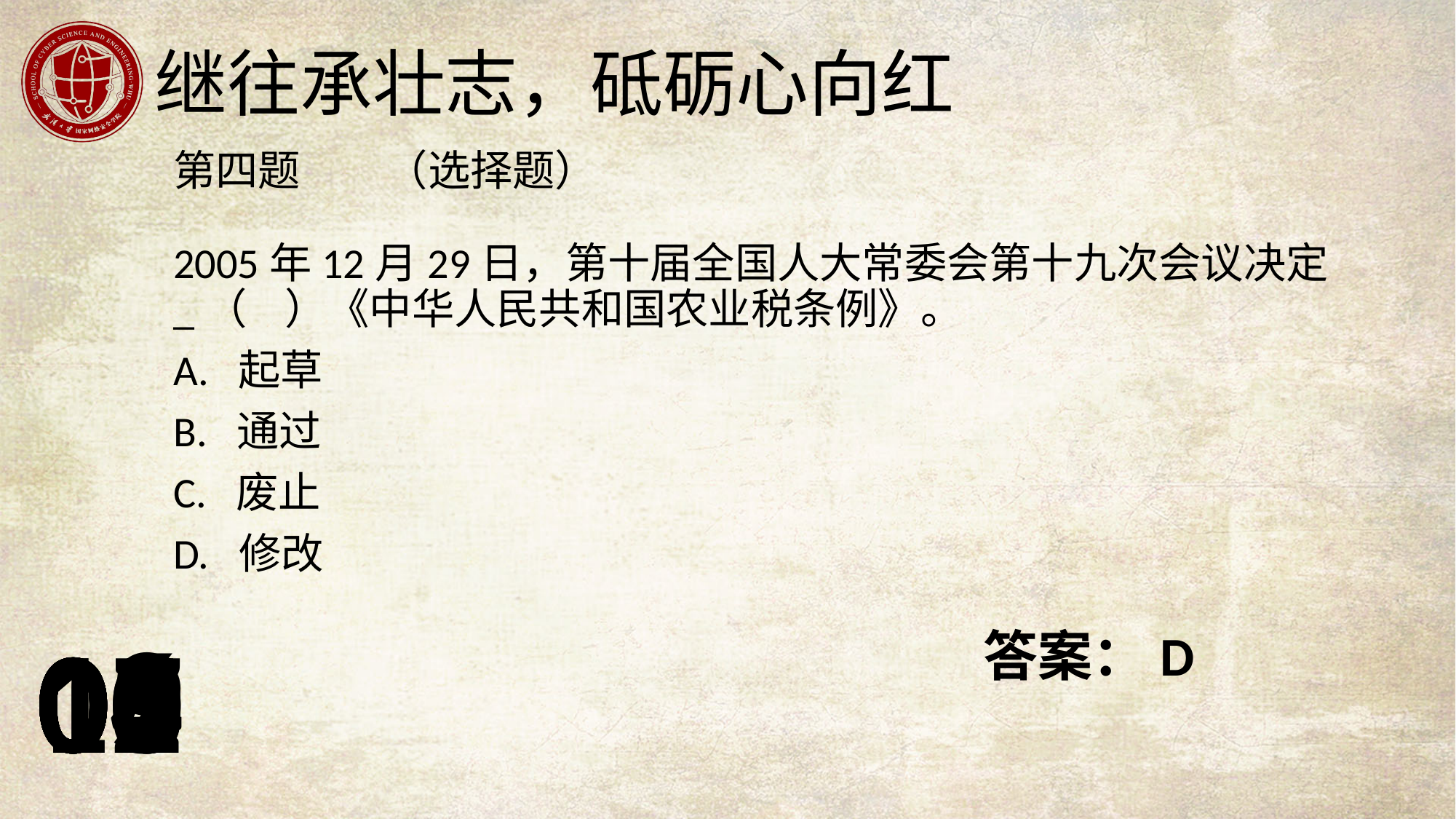

第四题         （选择题）
2005年12月29日，第十届全国人大常委会第十九次会议决定_（    ）《中华人民共和国农业税条例》。
A.  起草
B.  通过
C.  废止
D.  修改
答案：D